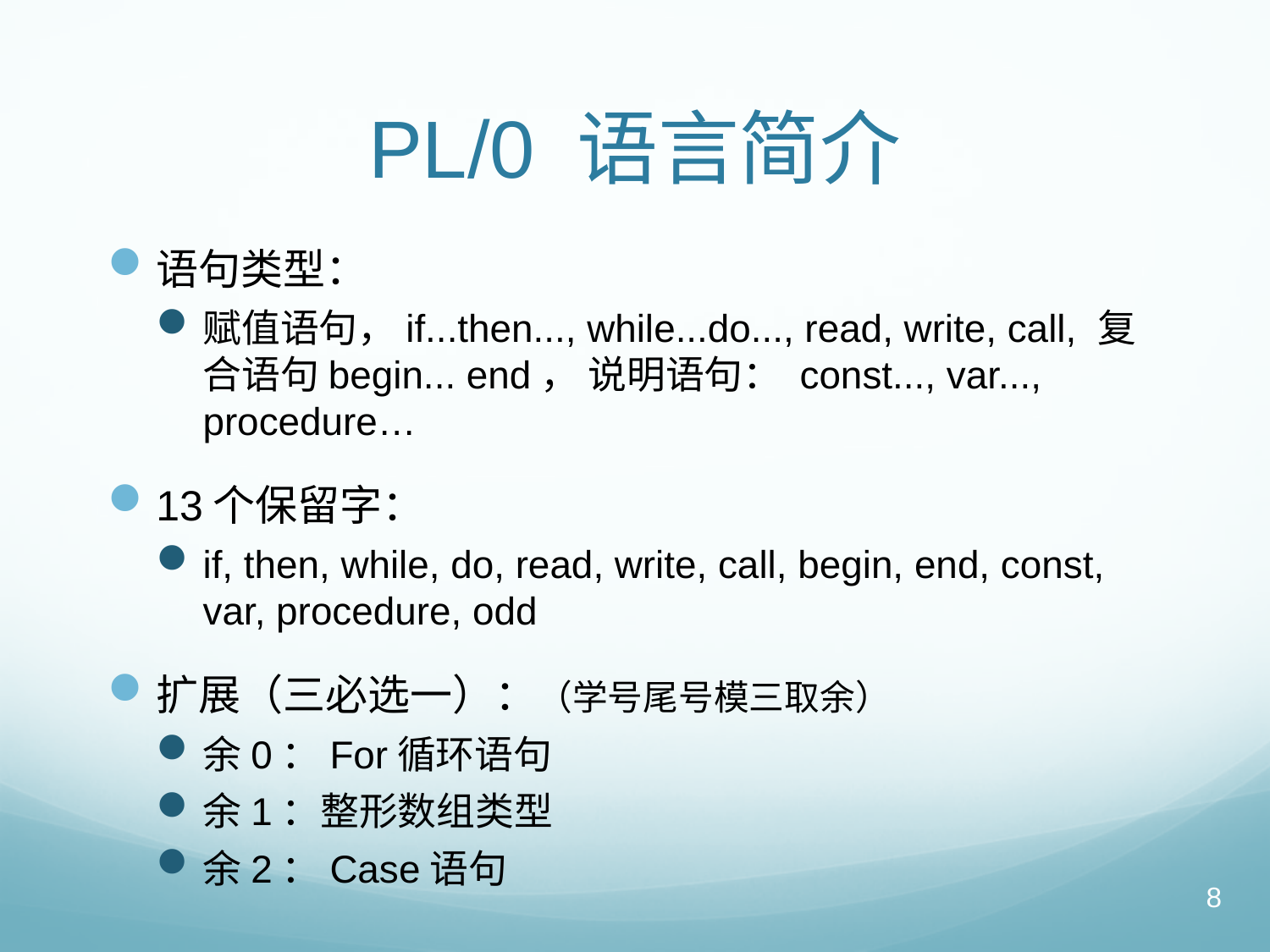

# PL/0 语言简介
语句类型：
赋值语句，if...then..., while...do..., read, write, call, 复合语句begin... end， 说明语句： const..., var..., procedure…
13个保留字：
if, then, while, do, read, write, call, begin, end, const, var, procedure, odd
扩展（三必选一）：（学号尾号模三取余）
余0：For循环语句
余1：整形数组类型
余2：Case语句

8